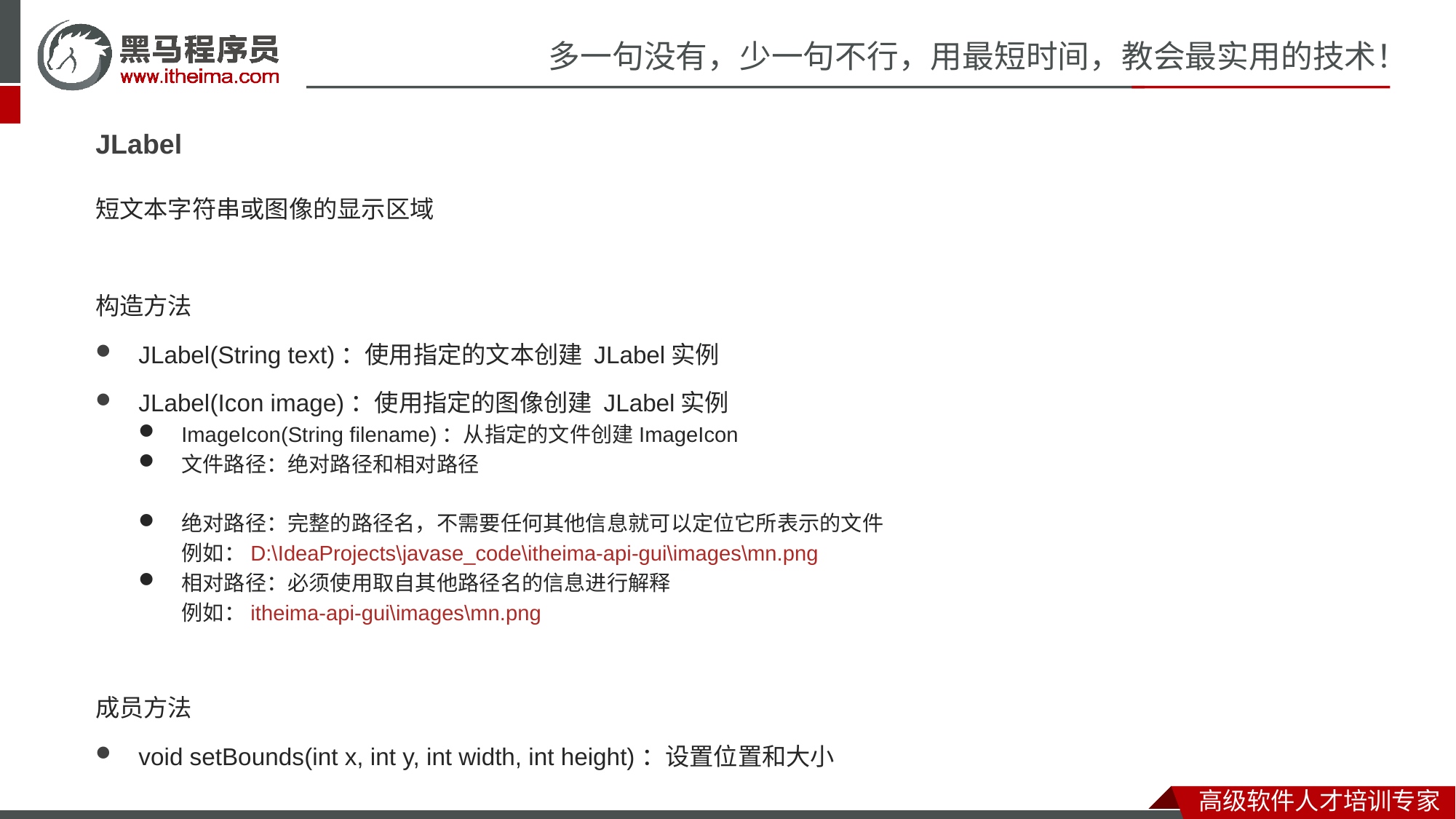

JLabel
短文本字符串或图像的显示区域

构造方法
JLabel​(String text)：使用指定的文本创建 JLabel实例
JLabel​(Icon image)：使用指定的图像创建 JLabel实例
ImageIcon​(String filename)：从指定的文件创建ImageIcon
文件路径：绝对路径和相对路径

绝对路径：完整的路径名，不需要任何其他信息就可以定位它所表示的文件
例如：D:\IdeaProjects\javase_code\itheima-api-gui\images\mn.png
相对路径：必须使用取自其他路径名的信息进行解释
例如：itheima-api-gui\images\mn.png

成员方法
void setBounds​(int x, int y, int width, int height)：设置位置和大小